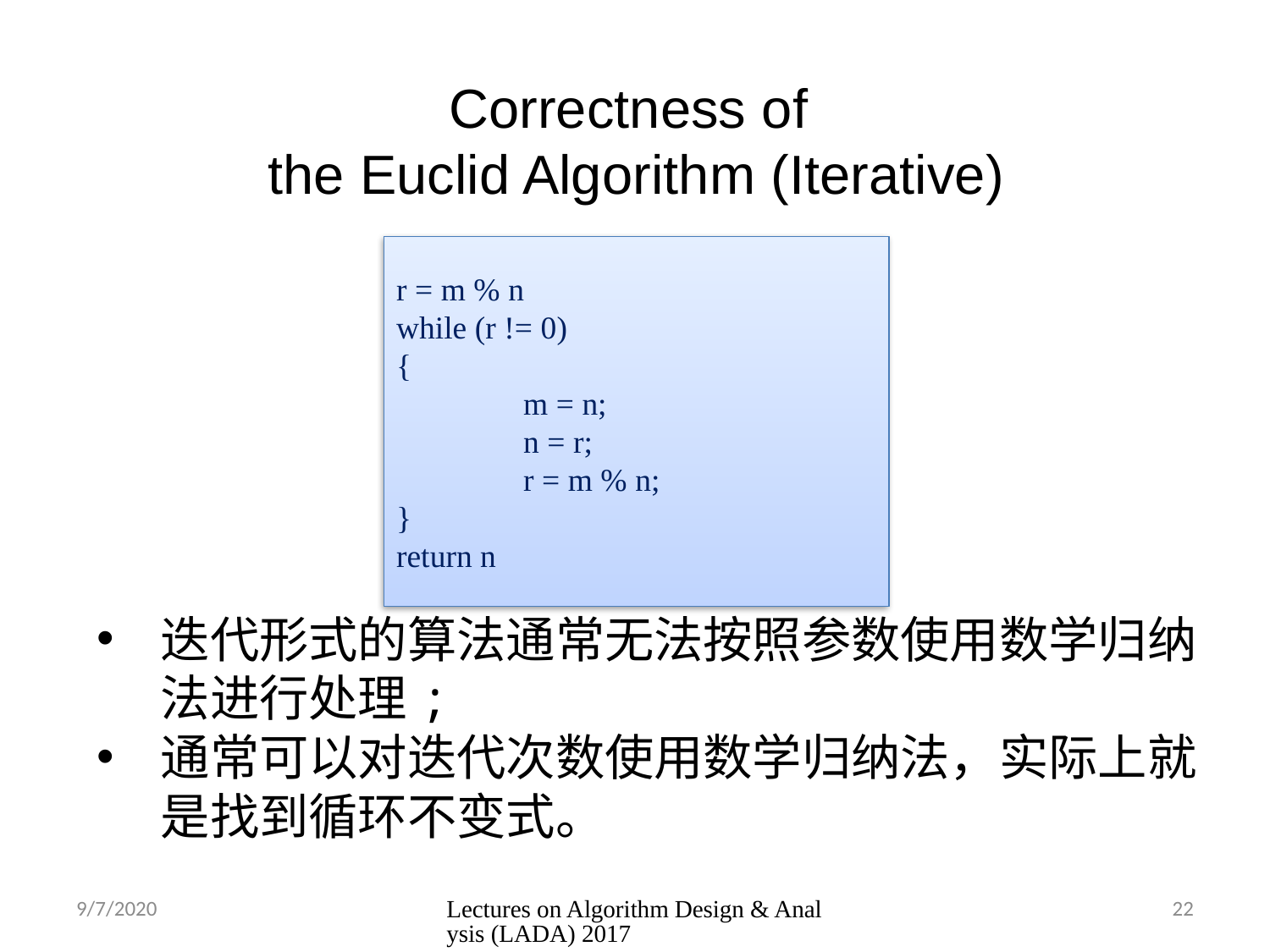

# Correctness of the Euclid Algorithm (Iterative)
r = m % n
while (r != 0)
{
	m = n;
	n = r;
	r = m % n;
}
return n
迭代形式的算法通常无法按照参数使用数学归纳法进行处理;
通常可以对迭代次数使用数学归纳法，实际上就是找到循环不变式。
9/7/2020
Lectures on Algorithm Design & Analysis (LADA) 2017
22